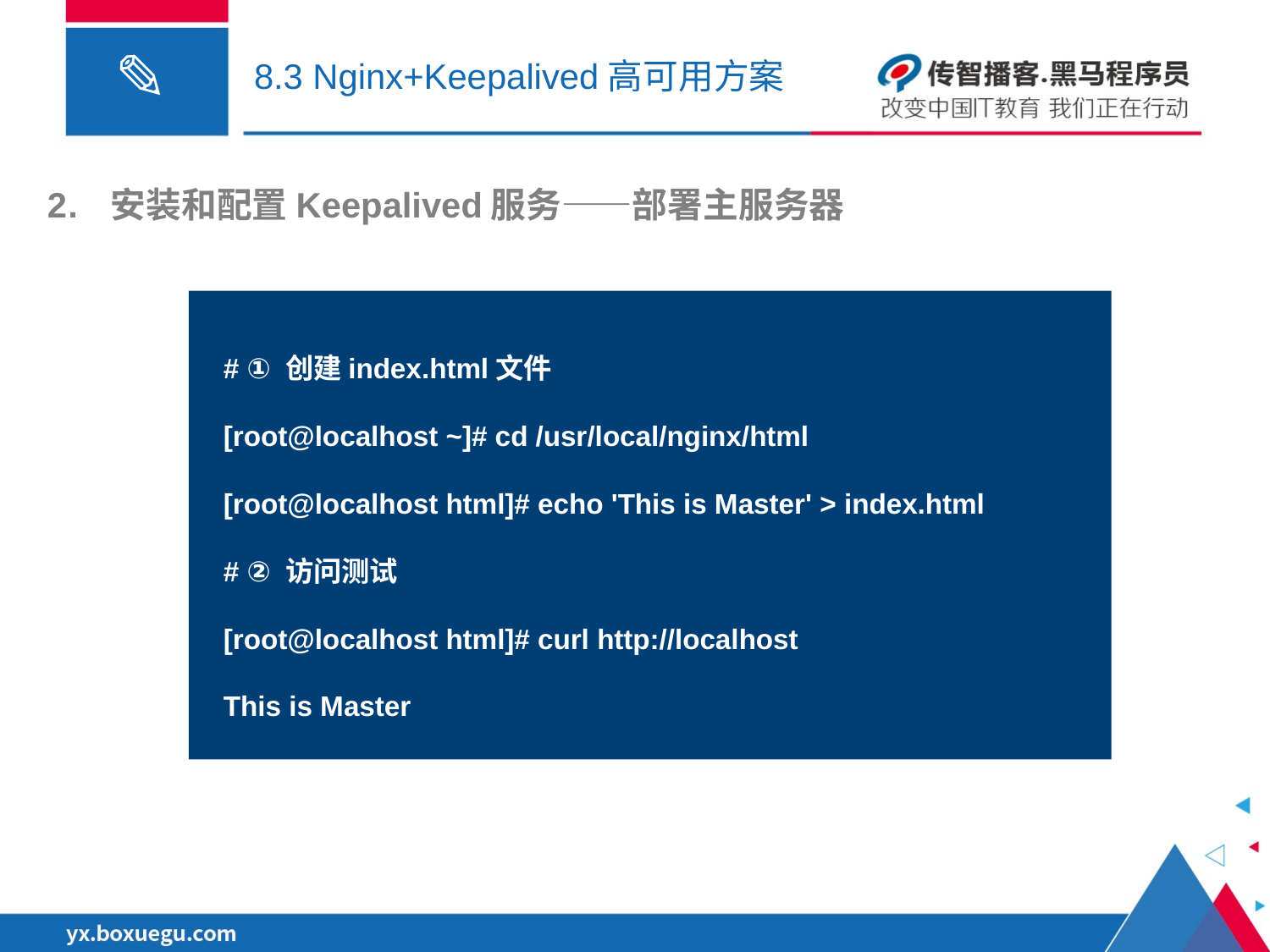

# 8.3 Nginx+Keepalived高可用方案
安装和配置Keepalived服务——部署主服务器

# ① 创建index.html文件
[root@localhost ~]# cd /usr/local/nginx/html
[root@localhost html]# echo 'This is Master' > index.html
# ② 访问测试
[root@localhost html]# curl http://localhost
This is Master